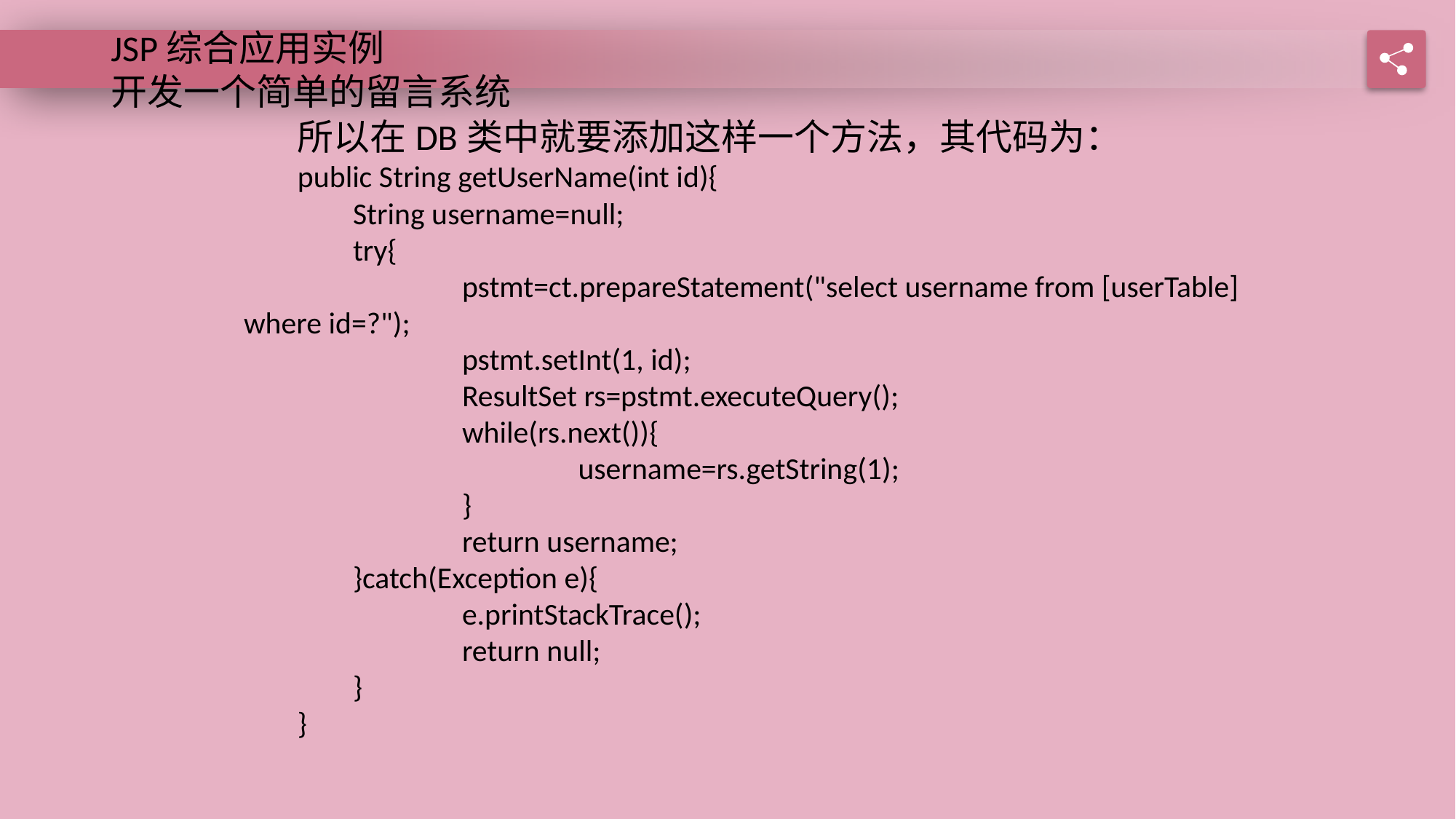

JSP综合应用实例
开发一个简单的留言系统
所以在DB类中就要添加这样一个方法，其代码为：
public String getUserName(int id){
	String username=null;
	try{
		pstmt=ct.prepareStatement("select username from [userTable] where id=?");
		pstmt.setInt(1, id);
		ResultSet rs=pstmt.executeQuery();
		while(rs.next()){
			 username=rs.getString(1);
		}
		return username;
	}catch(Exception e){
		e.printStackTrace();
		return null;
	}
}

83